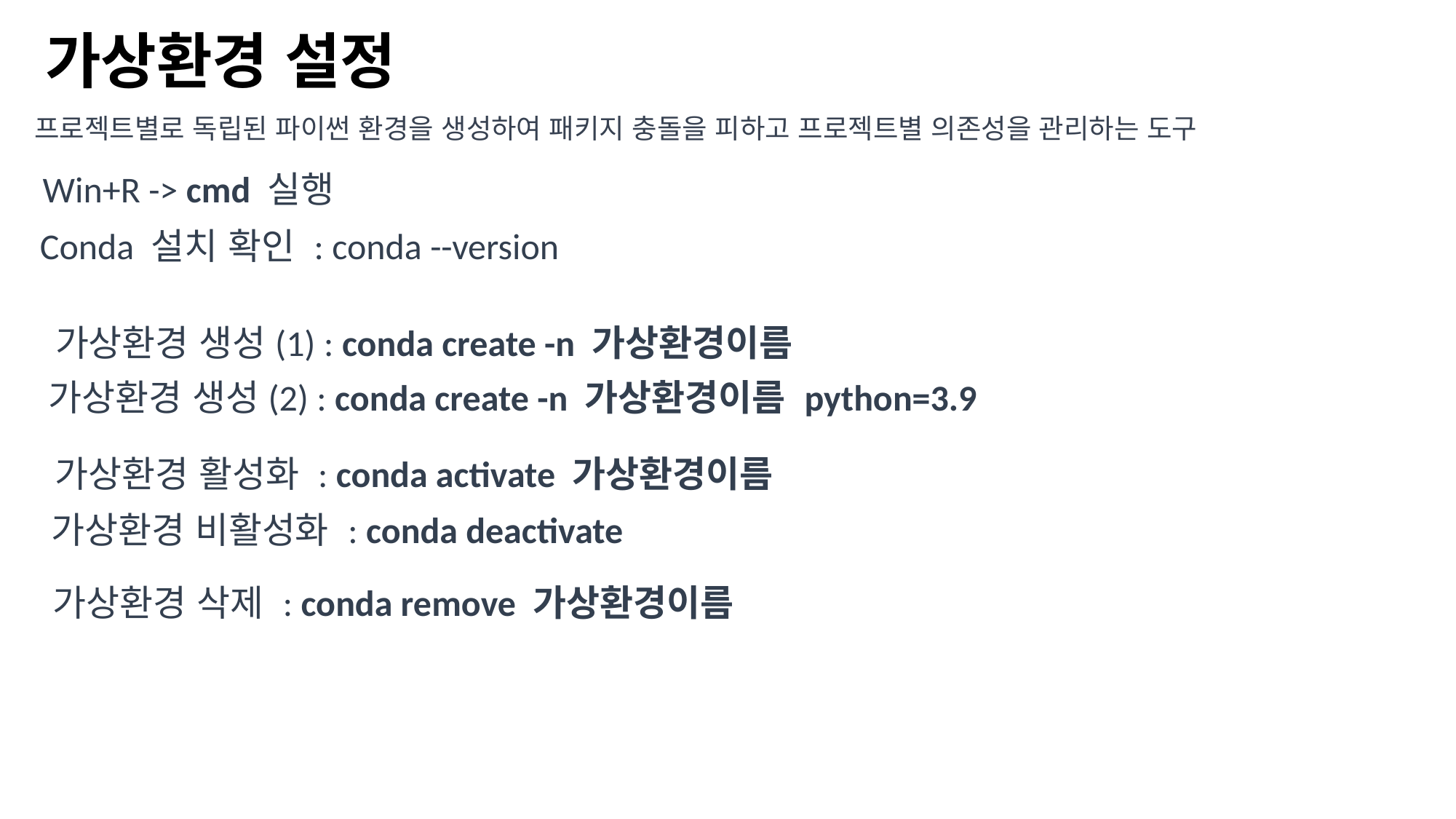

가상환경 설정
프로젝트별로 독립된 파이썬 환경을 생성하여 패키지 충돌을 피하고 프로젝트별 의존성을 관리하는 도구
Win+R -> cmd 실행
Conda 설치 확인 : conda --version
가상환경 생성(1) : conda create -n 가상환경이름
가상환경 생성(2) : conda create -n 가상환경이름 python=3.9
가상환경 활성화 : conda activate 가상환경이름
가상환경 비활성화 : conda deactivate
가상환경 삭제 : conda remove 가상환경이름